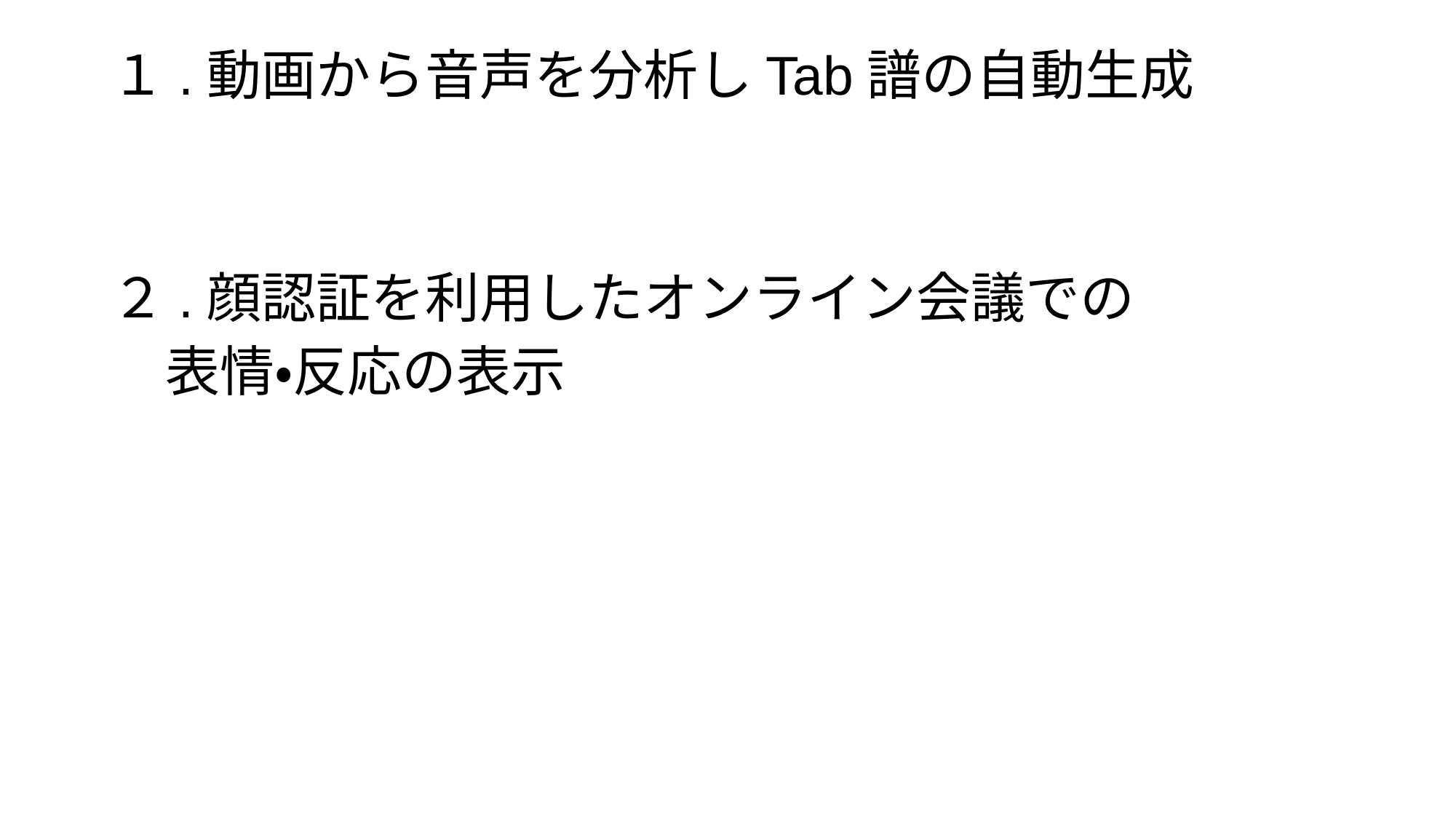

１.動画から音声を分析しTab譜の自動生成

２.顔認証を利用したオンライン会議での
　表情・反応の表示